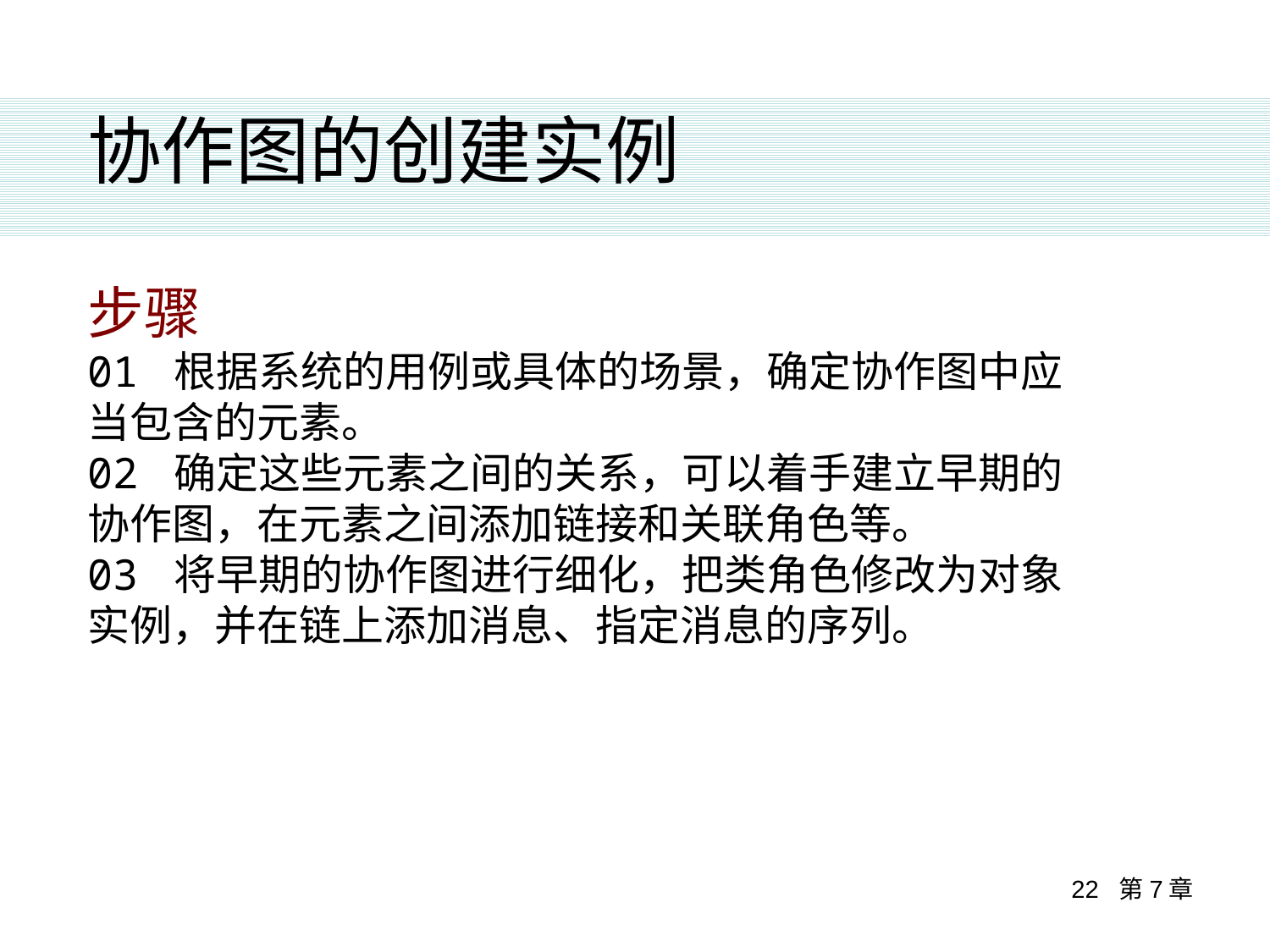

协作图的创建实例

步骤
01 根据系统的用例或具体的场景，确定协作图中应当包含的元素。
02 确定这些元素之间的关系，可以着手建立早期的协作图，在元素之间添加链接和关联角色等。
03 将早期的协作图进行细化，把类角色修改为对象实例，并在链上添加消息、指定消息的序列。
22  第7章